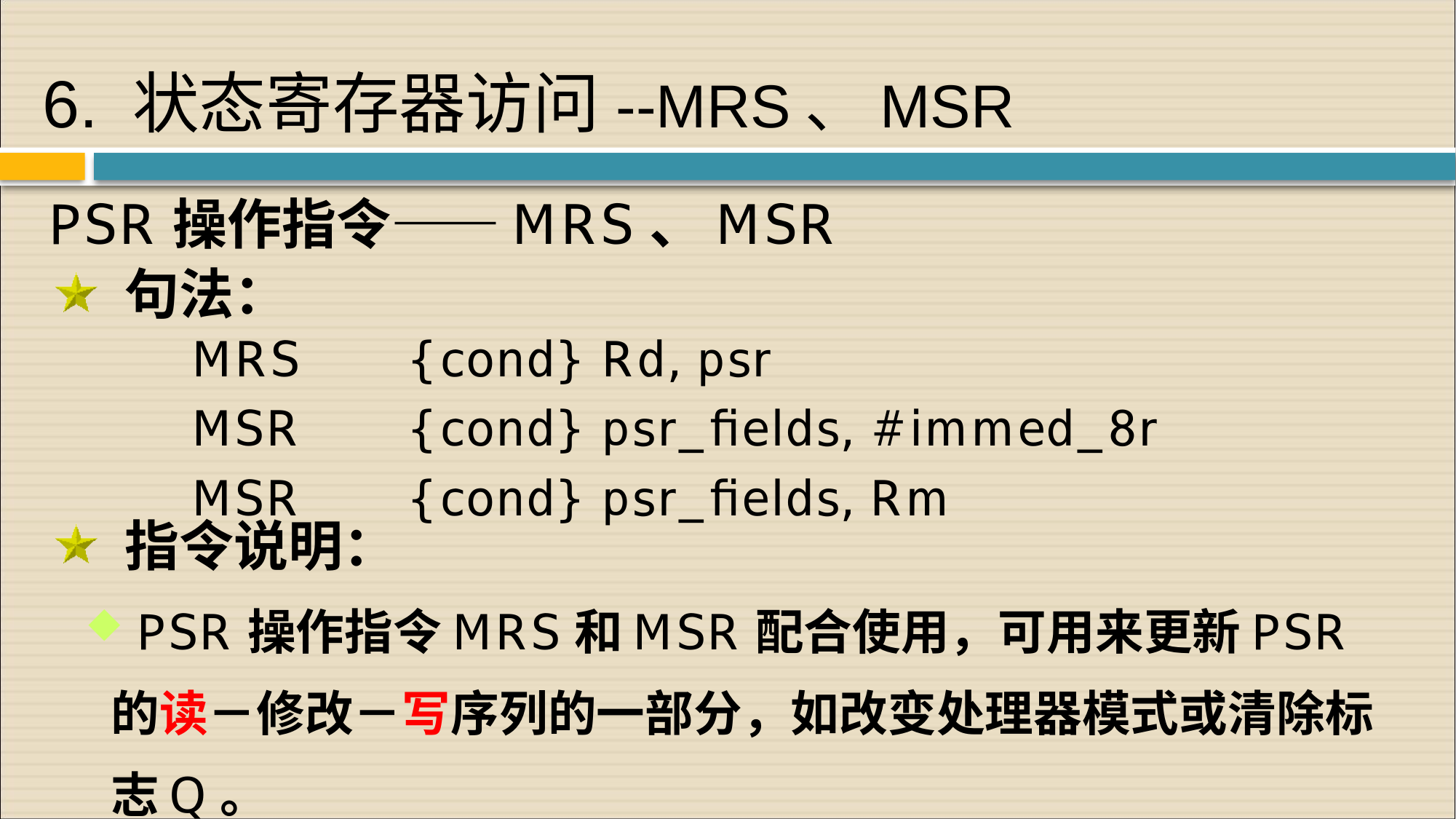

# 6. 状态寄存器访问--MRS、MSR
PSR操作指令——MRS、MSR
 句法：
MRS	{cond} Rd, psr
MSR	{cond} psr_fields, #immed_8r
MSR	{cond} psr_fields, Rm
 指令说明：
 PSR操作指令MRS和MSR配合使用，可用来更新PSR的读－修改－写序列的一部分，如改变处理器模式或清除标志Q。